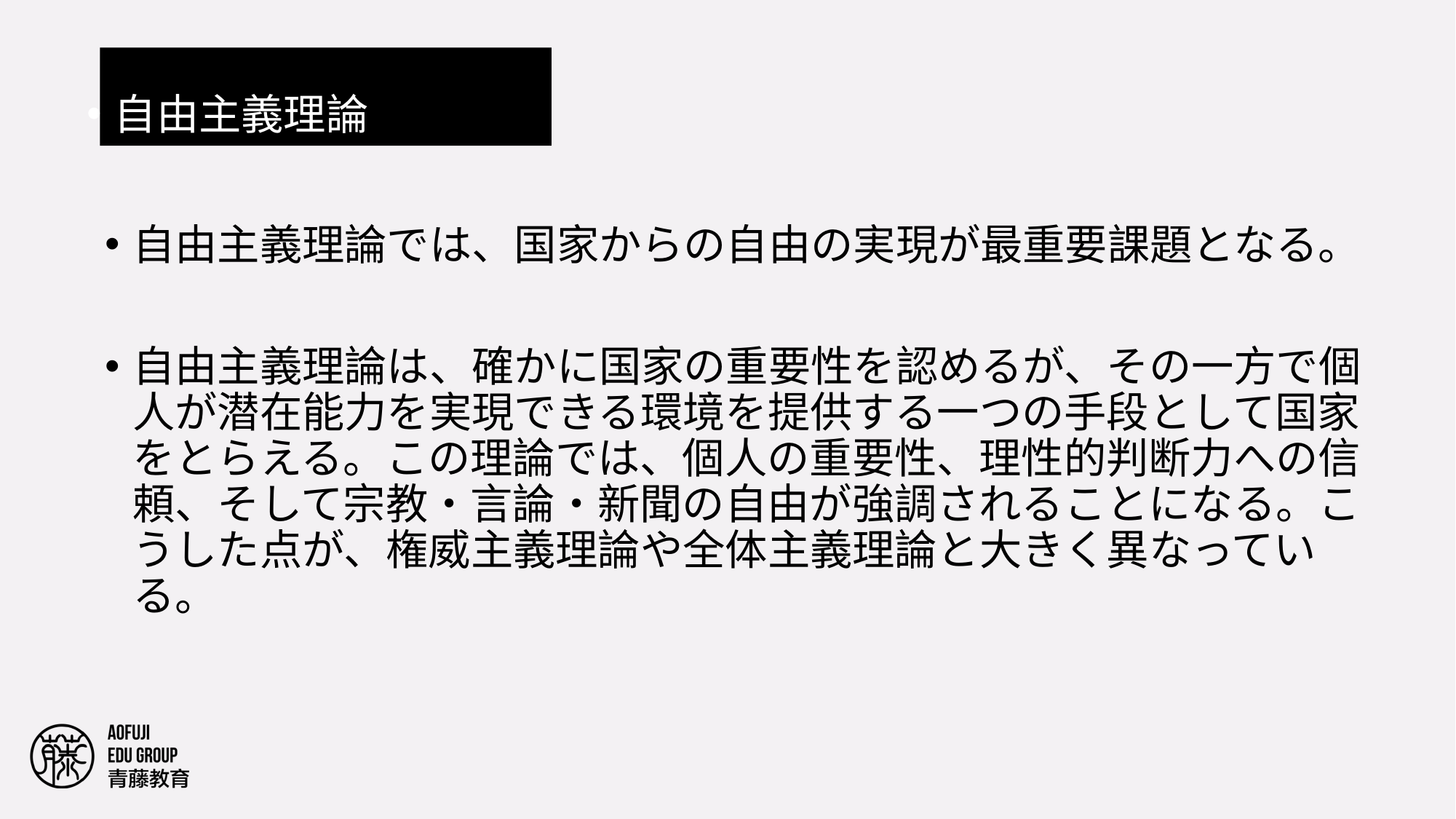

#

自由主義理論
自由主義理論では、国家からの自由の実現が最重要課題となる。

自由主義理論は、確かに国家の重要性を認めるが、その一方で個人が潜在能力を実現できる環境を提供する一つの手段として国家をとらえる。この理論では、個人の重要性、理性的判断力への信頼、そして宗教・言論・新聞の自由が強調されることになる。こうした点が、権威主義理論や全体主義理論と大きく異なっている。